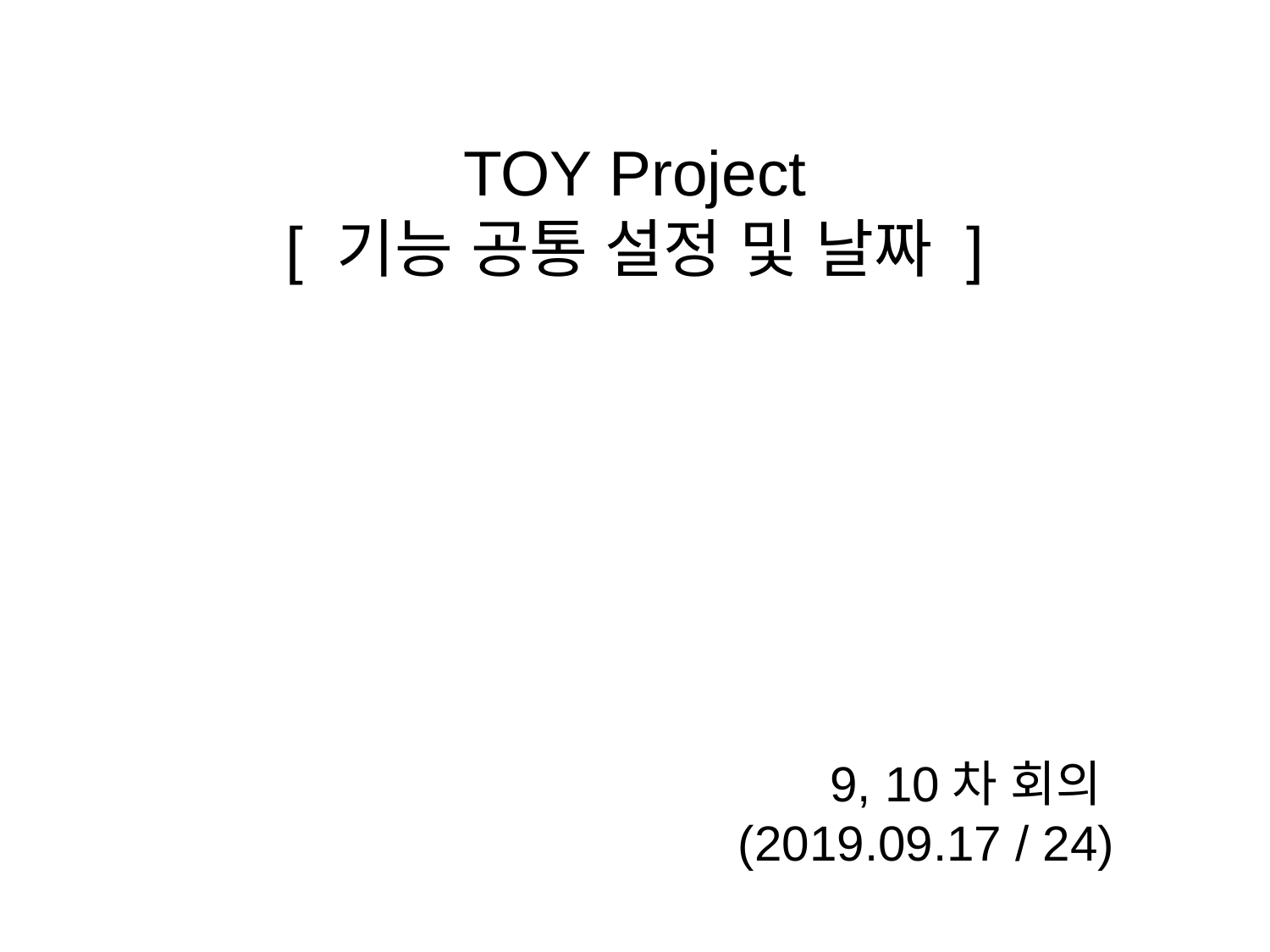

TOY Project
[ 기능 공통 설정 및 날짜 ]
9, 10차 회의
(2019.09.17 / 24)